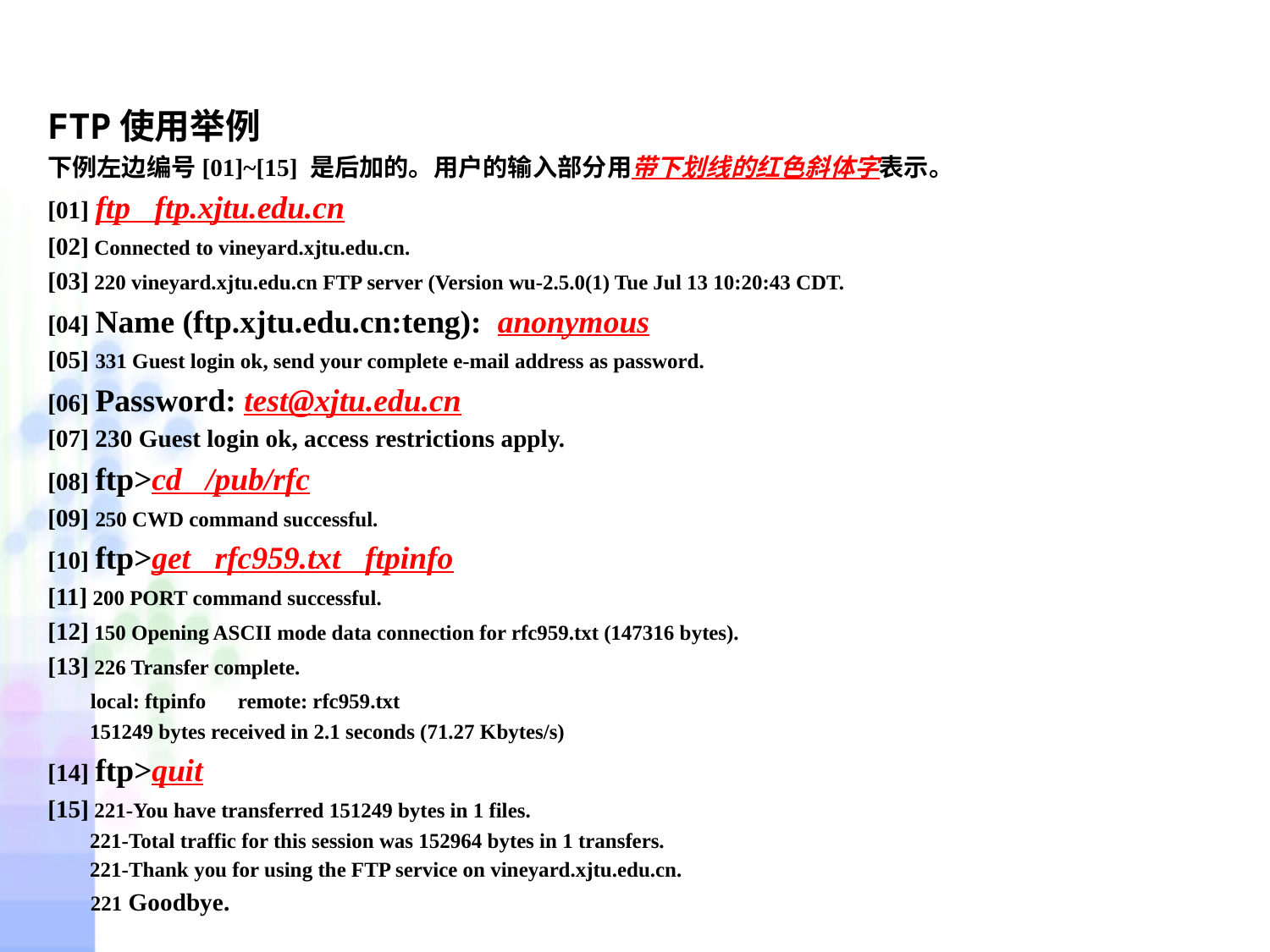

#
FTP使用举例
下例左边编号[01]~[15] 是后加的。用户的输入部分用带下划线的红色斜体字表示。
[01] ftp   ftp.xjtu.edu.cn
[02] Connected to vineyard.xjtu.edu.cn.
[03] 220 vineyard.xjtu.edu.cn FTP server (Version wu-2.5.0(1) Tue Jul 13 10:20:43 CDT.
[04] Name (ftp.xjtu.edu.cn:teng):  anonymous
[05] 331 Guest login ok, send your complete e-mail address as password.
[06] Password: test@xjtu.edu.cn
[07] 230 Guest login ok, access restrictions apply.
[08] ftp>cd   /pub/rfc
[09] 250 CWD command successful.
[10] ftp>get   rfc959.txt   ftpinfo
[11] 200 PORT command successful.
[12] 150 Opening ASCII mode data connection for rfc959.txt (147316 bytes).
[13] 226 Transfer complete.
       local: ftpinfo      remote: rfc959.txt
        151249 bytes received in 2.1 seconds (71.27 Kbytes/s)
[14] ftp>quit
[15] 221-You have transferred 151249 bytes in 1 files.
        221-Total traffic for this session was 152964 bytes in 1 transfers.
        221-Thank you for using the FTP service on vineyard.xjtu.edu.cn.
       221 Goodbye.